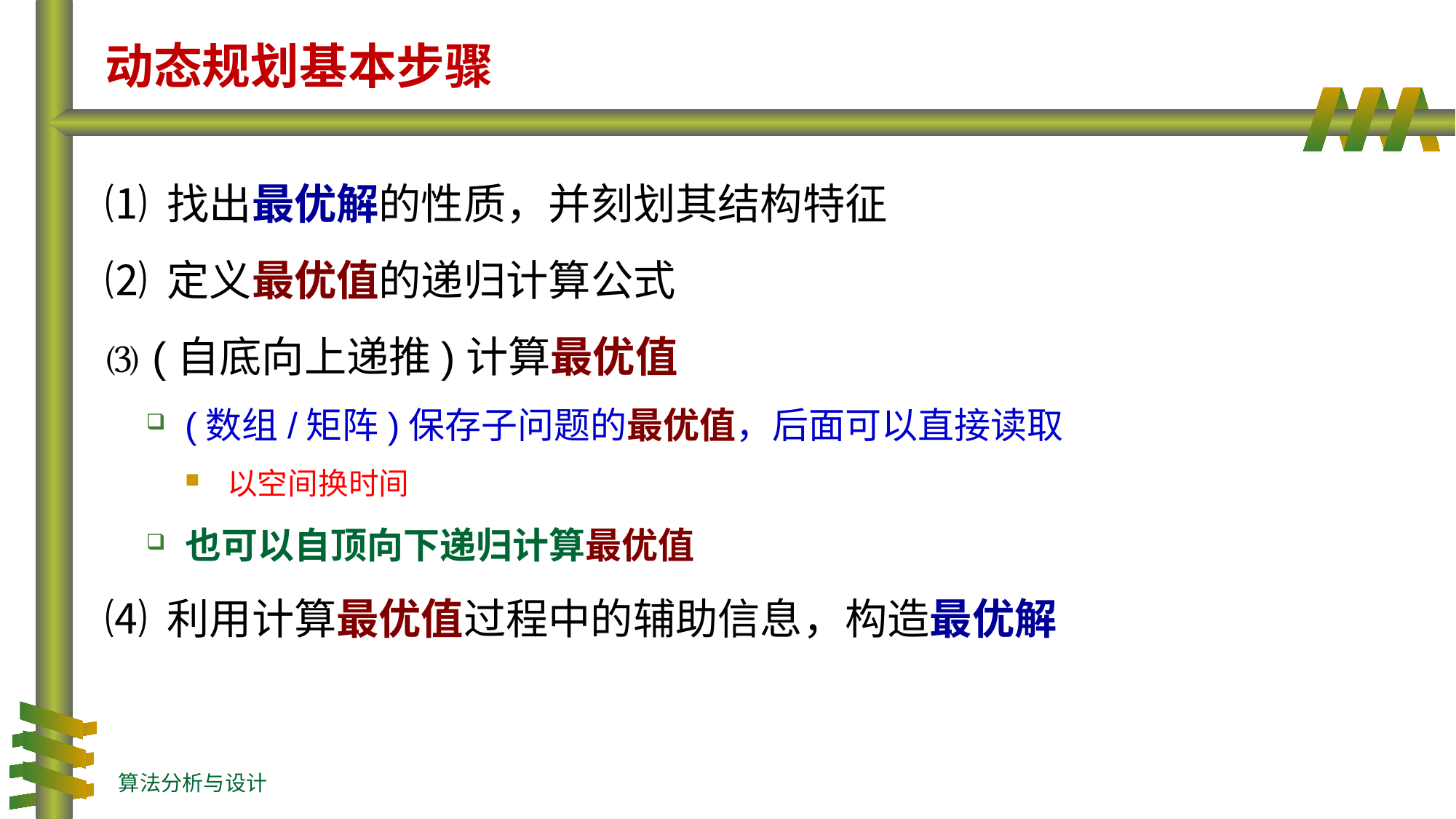

# 动态规划基本步骤
⑴ 找出最优解的性质，并刻划其结构特征
⑵ 定义最优值的递归计算公式
⑶ (自底向上递推)计算最优值
(数组/矩阵)保存子问题的最优值，后面可以直接读取
以空间换时间
也可以自顶向下递归计算最优值
⑷ 利用计算最优值过程中的辅助信息，构造最优解
算法分析与设计